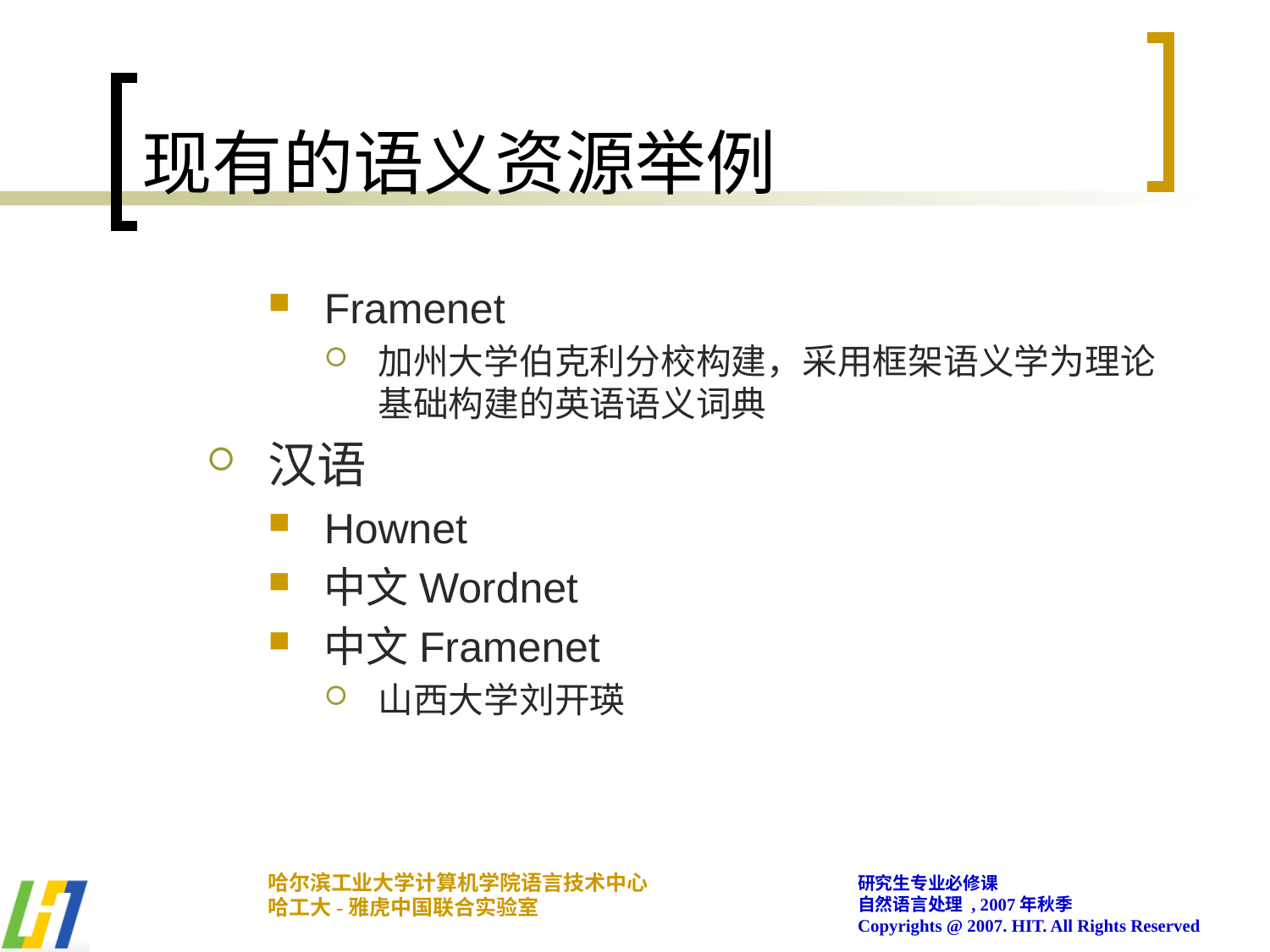

# 现有的语义资源举例
Framenet
加州大学伯克利分校构建，采用框架语义学为理论基础构建的英语语义词典
汉语
Hownet
中文Wordnet
中文Framenet
山西大学刘开瑛

哈尔滨工业大学计算机学院语言技术中心
哈工大-雅虎中国联合实验室
研究生专业必修课
自然语言处理 , 2007年秋季
Copyrights @ 2007. HIT. All Rights Reserved